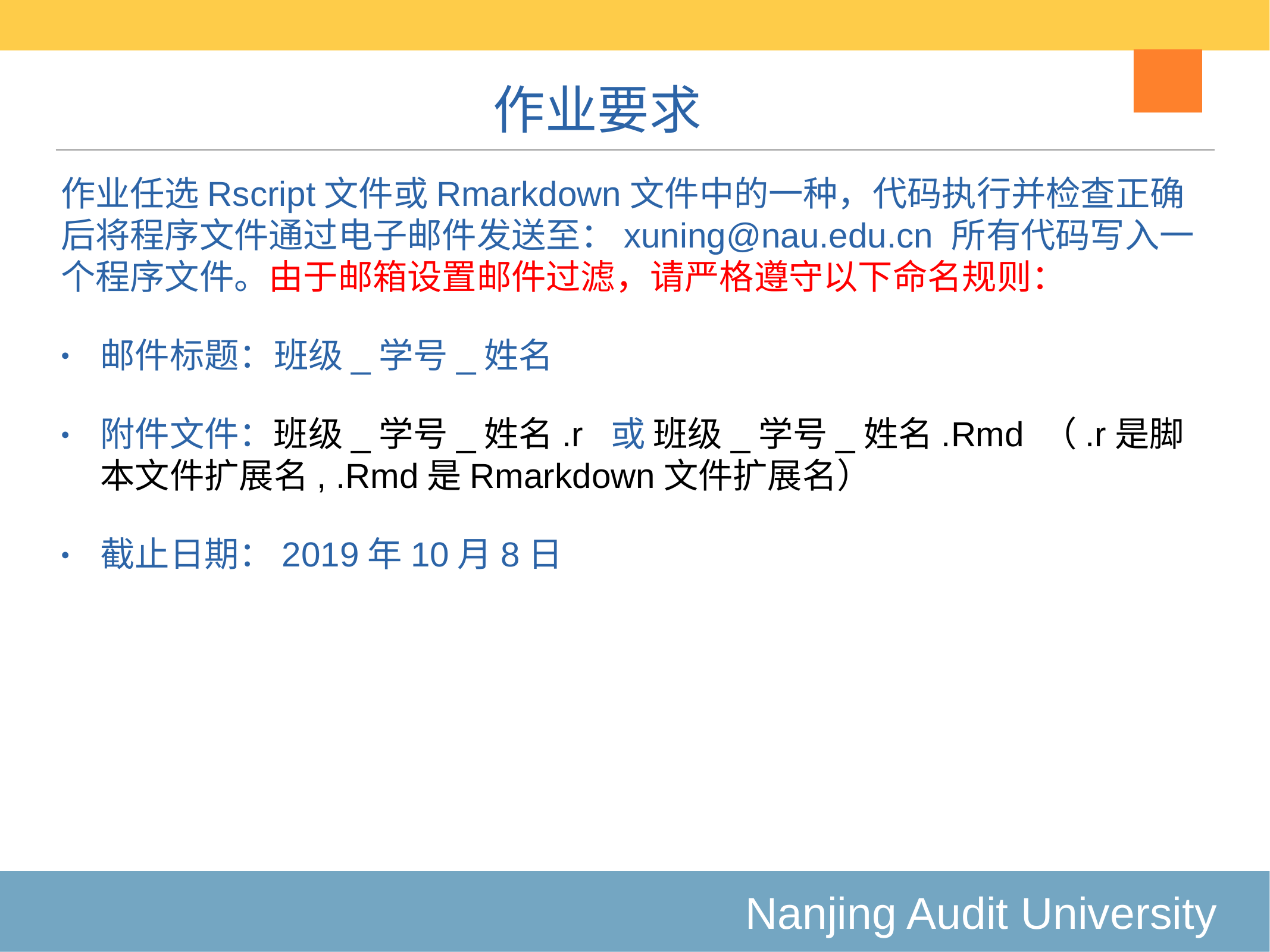

# 作业要求
作业任选Rscript文件或Rmarkdown文件中的一种，代码执行并检查正确后将程序文件通过电子邮件发送至：xuning@nau.edu.cn 所有代码写入一个程序文件。由于邮箱设置邮件过滤，请严格遵守以下命名规则：
邮件标题：班级_学号_姓名
附件文件：班级_学号_姓名.r  或 班级_学号_姓名.Rmd （.r是脚本文件扩展名, .Rmd是Rmarkdown文件扩展名）
截止日期：2019年10月8日